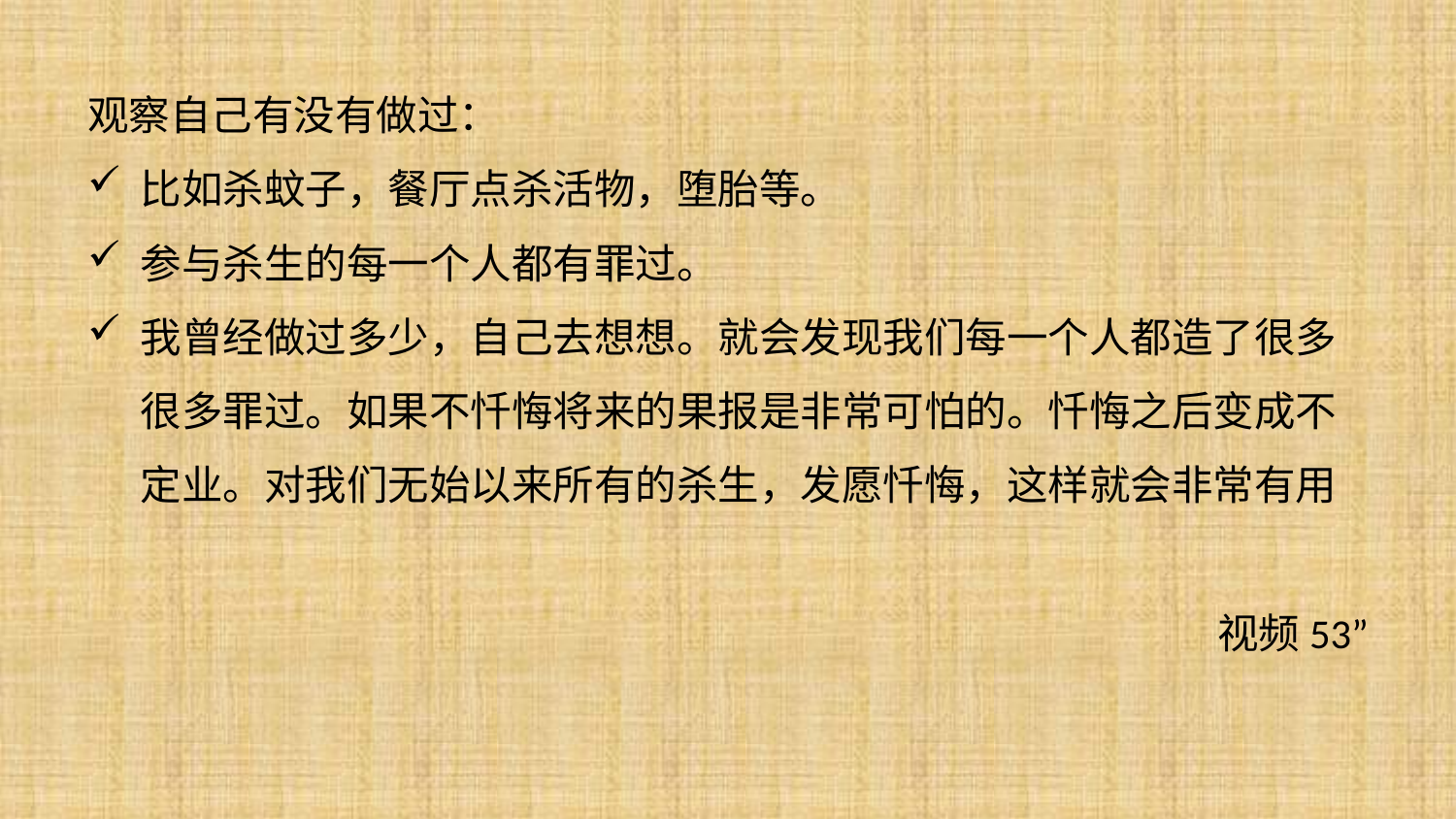

观察自己有没有做过：
比如杀蚊子，餐厅点杀活物，堕胎等。
参与杀生的每一个人都有罪过。
我曾经做过多少，自己去想想。就会发现我们每一个人都造了很多很多罪过。如果不忏悔将来的果报是非常可怕的。忏悔之后变成不定业。对我们无始以来所有的杀生，发愿忏悔，这样就会非常有用
                                                                                                                                                     视频53”